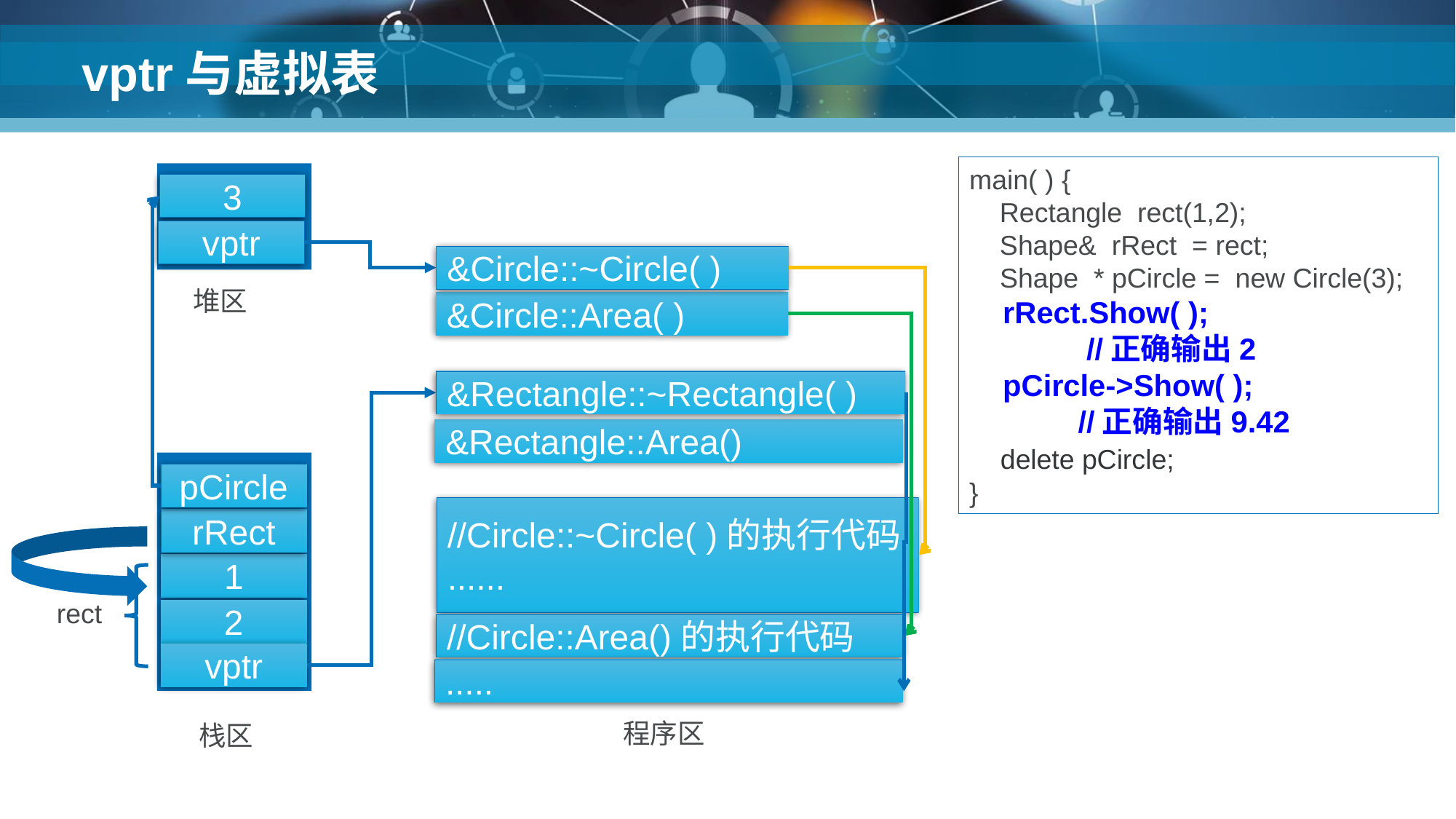

# vptr与虚拟表
main( ) {
    Rectangle  rect(1,2);
    Shape&  rRect  = rect;
    Shape  * pCircle =  new Circle(3);
    rRect.Show( );
              //正确输出2
    pCircle->Show( );
             //正确输出9.42
    delete pCircle;
}

3
vptr
&Circle::~Circle( )
堆区
&Circle::Area( )
&Rectangle::~Rectangle( )
&Rectangle::Area()

pCircle
//Circle::~Circle( )的执行代码
......
rRect

1

rect
2
//Circle::Area()的执行代码
vptr
.....
程序区
栈区